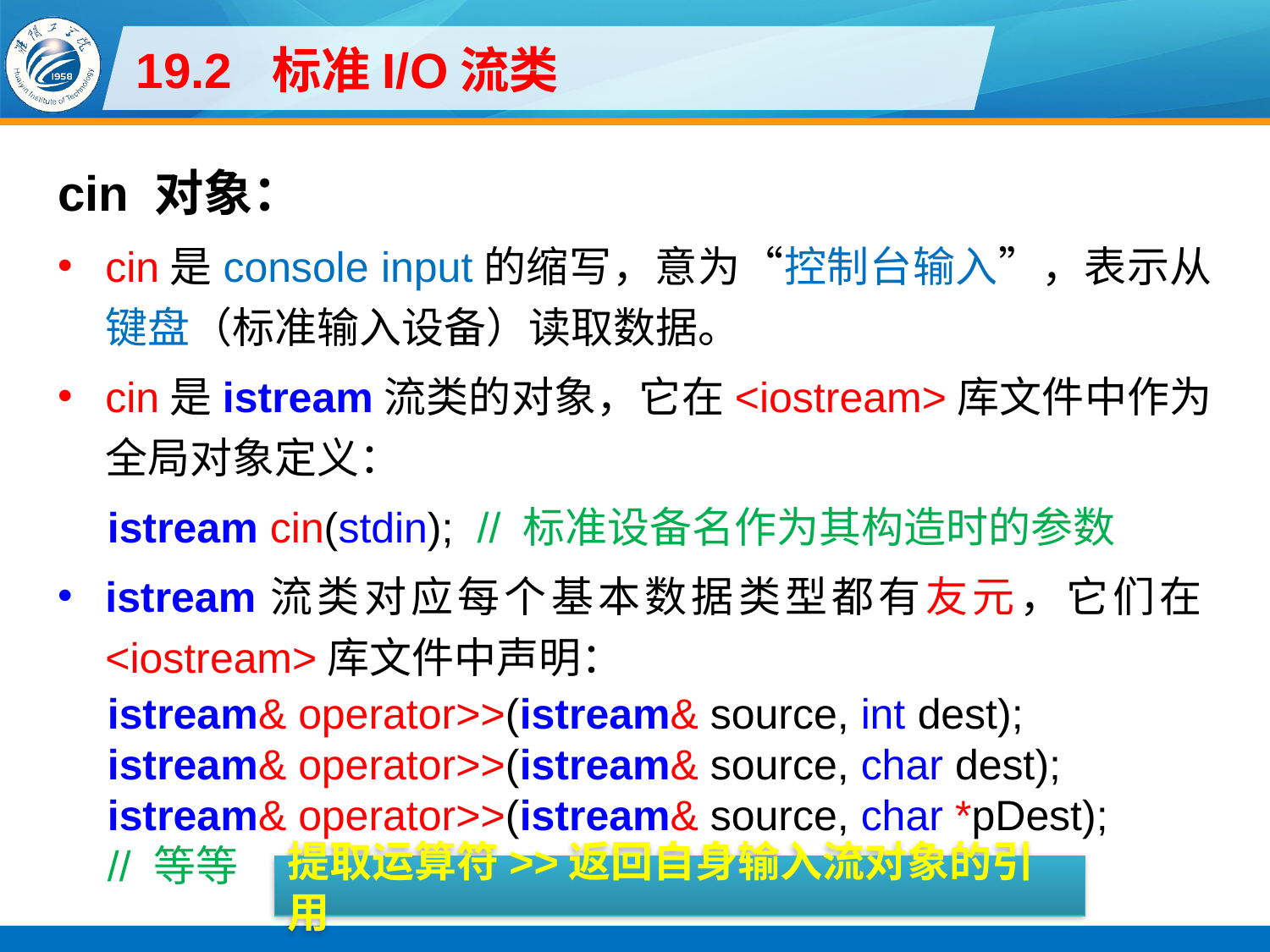

# 19.2  标准I/O流类
cin 对象：
cin是console input的缩写，意为“控制台输入”，表示从键盘（标准输入设备）读取数据。
cin是istream流类的对象，它在<iostream>库文件中作为全局对象定义：
istream cin(stdin);  // 标准设备名作为其构造时的参数
istream流类对应每个基本数据类型都有友元，它们在<iostream>库文件中声明：
istream& operator>>(istream& source, int dest);
istream& operator>>(istream& source, char dest);
istream& operator>>(istream& source, char *pDest);
// 等等
提取运算符>>返回自身输入流对象的引用